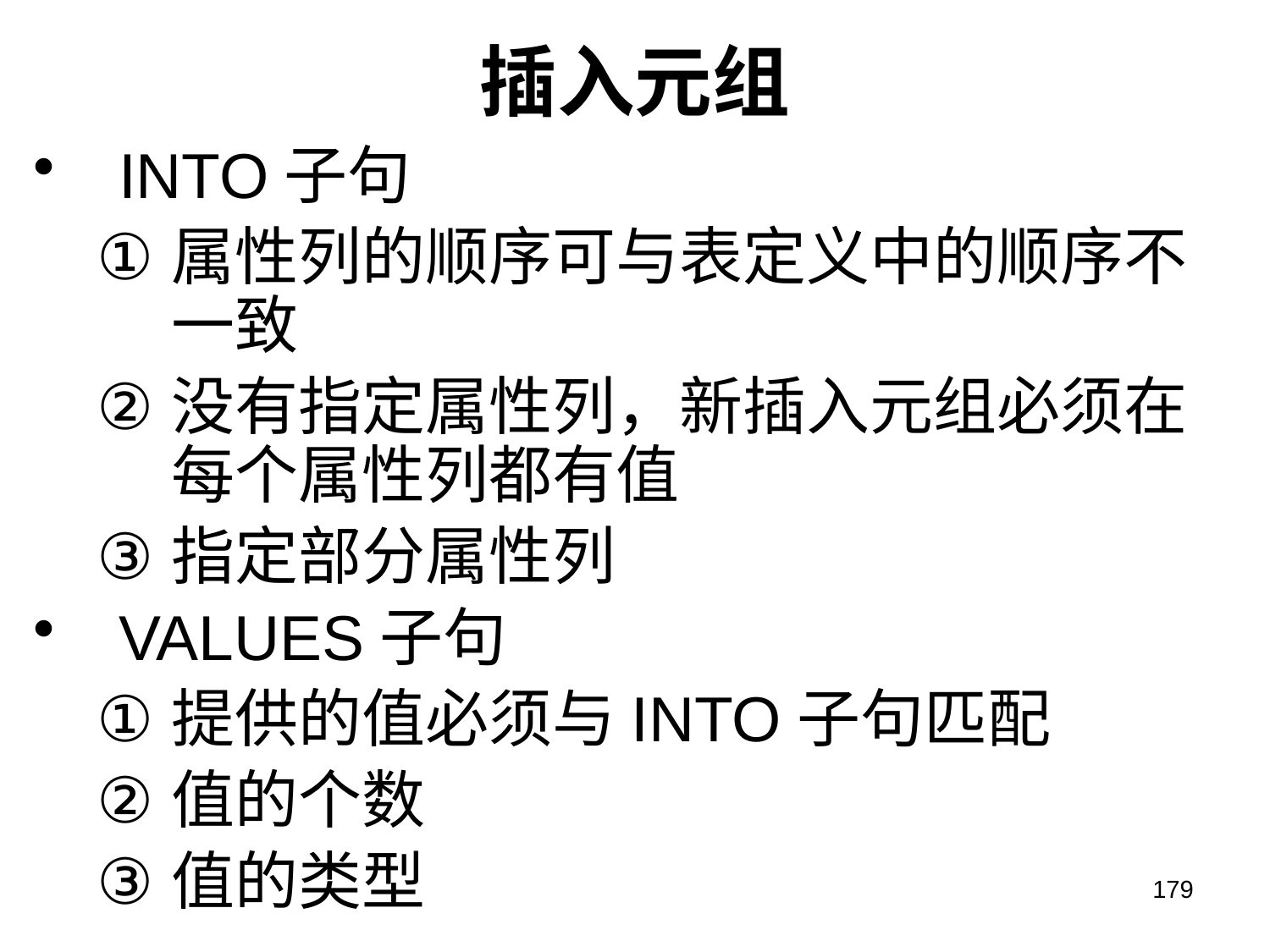

# 插入元组
INTO子句
属性列的顺序可与表定义中的顺序不一致
没有指定属性列，新插入元组必须在每个属性列都有值
指定部分属性列
VALUES子句
提供的值必须与INTO子句匹配
值的个数
值的类型
179